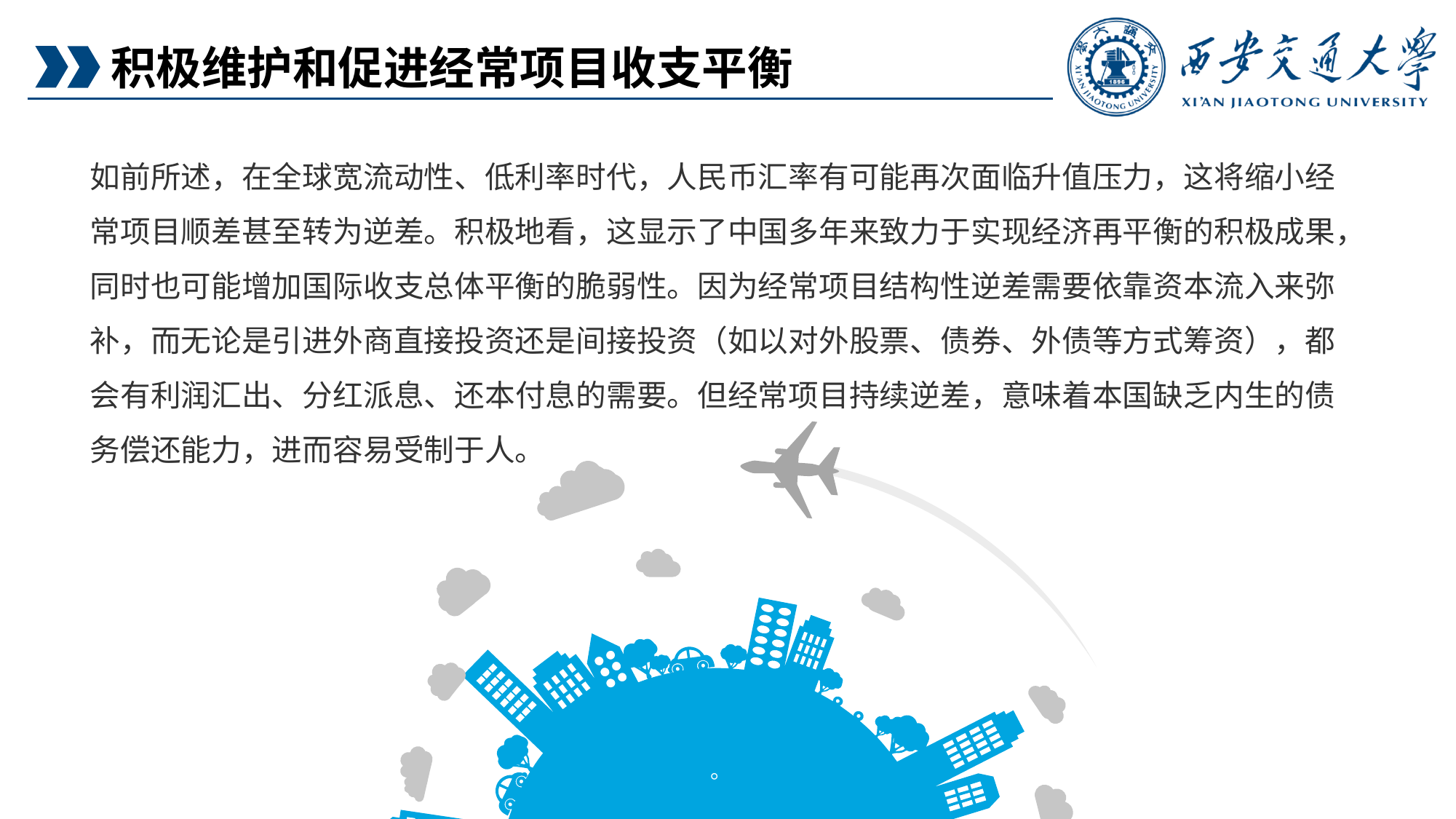

积极维护和促进经常项目收支平衡

如前所述，在全球宽流动性、低利率时代，人民币汇率有可能再次面临升值压力，这将缩小经常项目顺差甚至转为逆差。积极地看，这显示了中国多年来致力于实现经济再平衡的积极成果，同时也可能增加国际收支总体平衡的脆弱性。因为经常项目结构性逆差需要依靠资本流入来弥补，而无论是引进外商直接投资还是间接投资（如以对外股票、债券、外债等方式筹资），都会有利润汇出、分红派息、还本付息的需要。但经常项目持续逆差，意味着本国缺乏内生的债务偿还能力，进而容易受制于人。

。